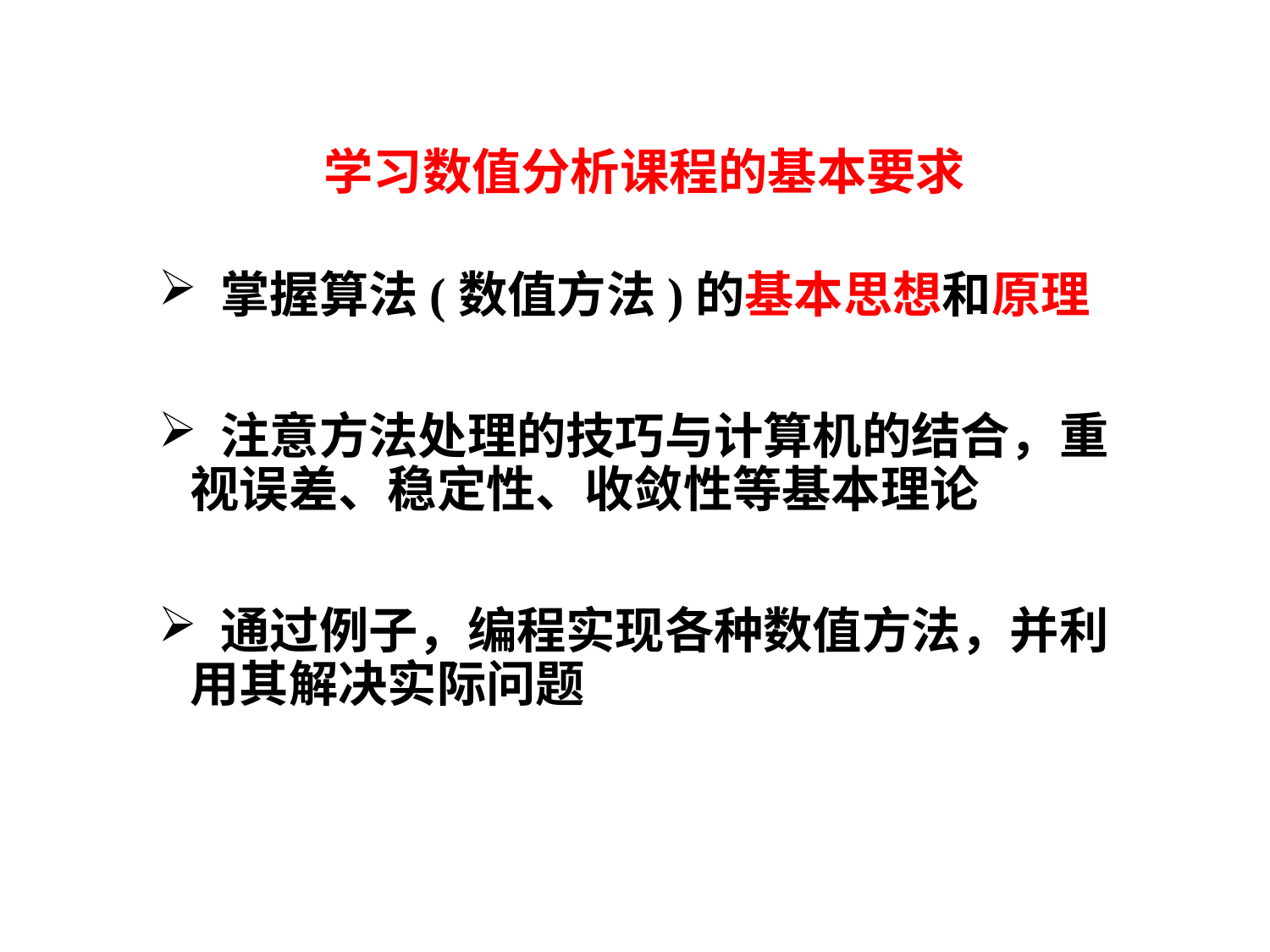

学习数值分析课程的基本要求

 掌握算法(数值方法)的基本思想和原理

 注意方法处理的技巧与计算机的结合，重视误差、稳定性、收敛性等基本理论

 通过例子，编程实现各种数值方法，并利用其解决实际问题